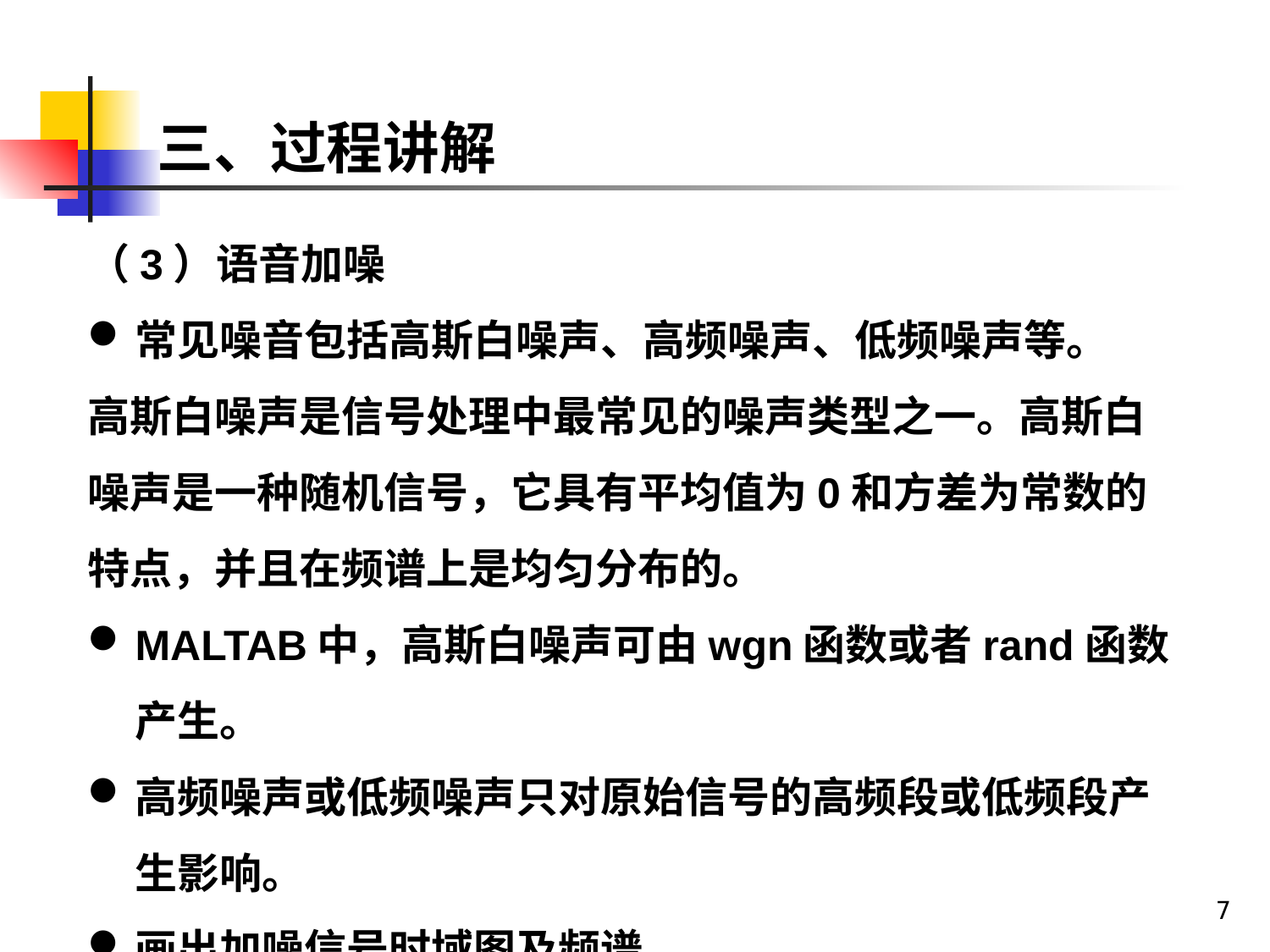

三、过程讲解
（3）语音加噪
常见噪音包括高斯白噪声、高频噪声、低频噪声等。
高斯白噪声是信号处理中最常见的噪声类型之一。高斯白噪声是一种随机信号，它具有平均值为0和方差为常数的特点，并且在频谱上是均匀分布的。
MALTAB中，高斯白噪声可由wgn函数或者rand函数产生。
高频噪声或低频噪声只对原始信号的高频段或低频段产生影响。
画出加噪信号时域图及频谱。
7
7